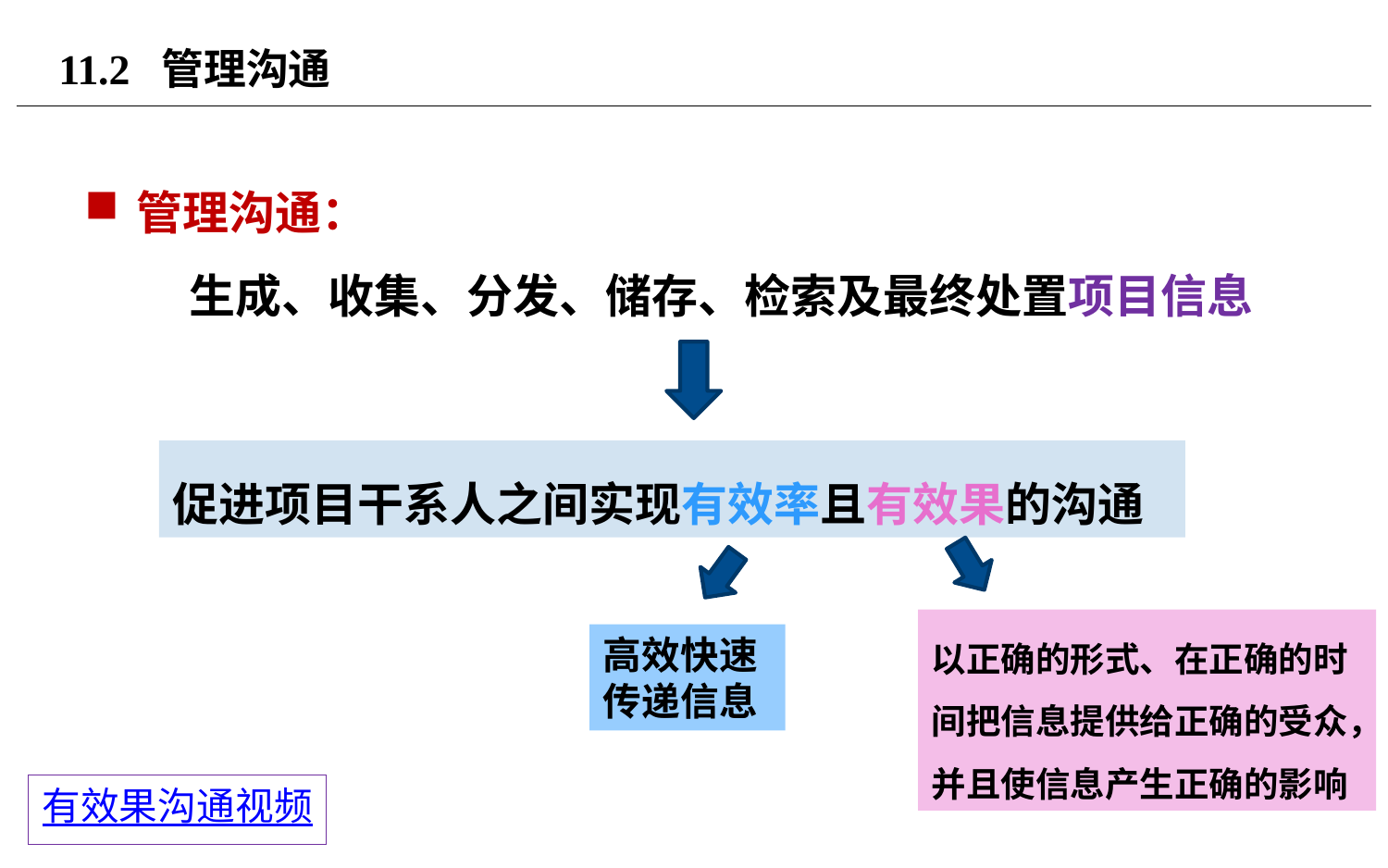

# 11.2  管理沟通
管理沟通：
         生成、收集、分发、储存、检索及最终处置项目信息

促进项目干系人之间实现有效率且有效果的沟通

以正确的形式、在正确的时间把信息提供给正确的受众，并且使信息产生正确的影响
高效快速传递信息
有效果沟通视频